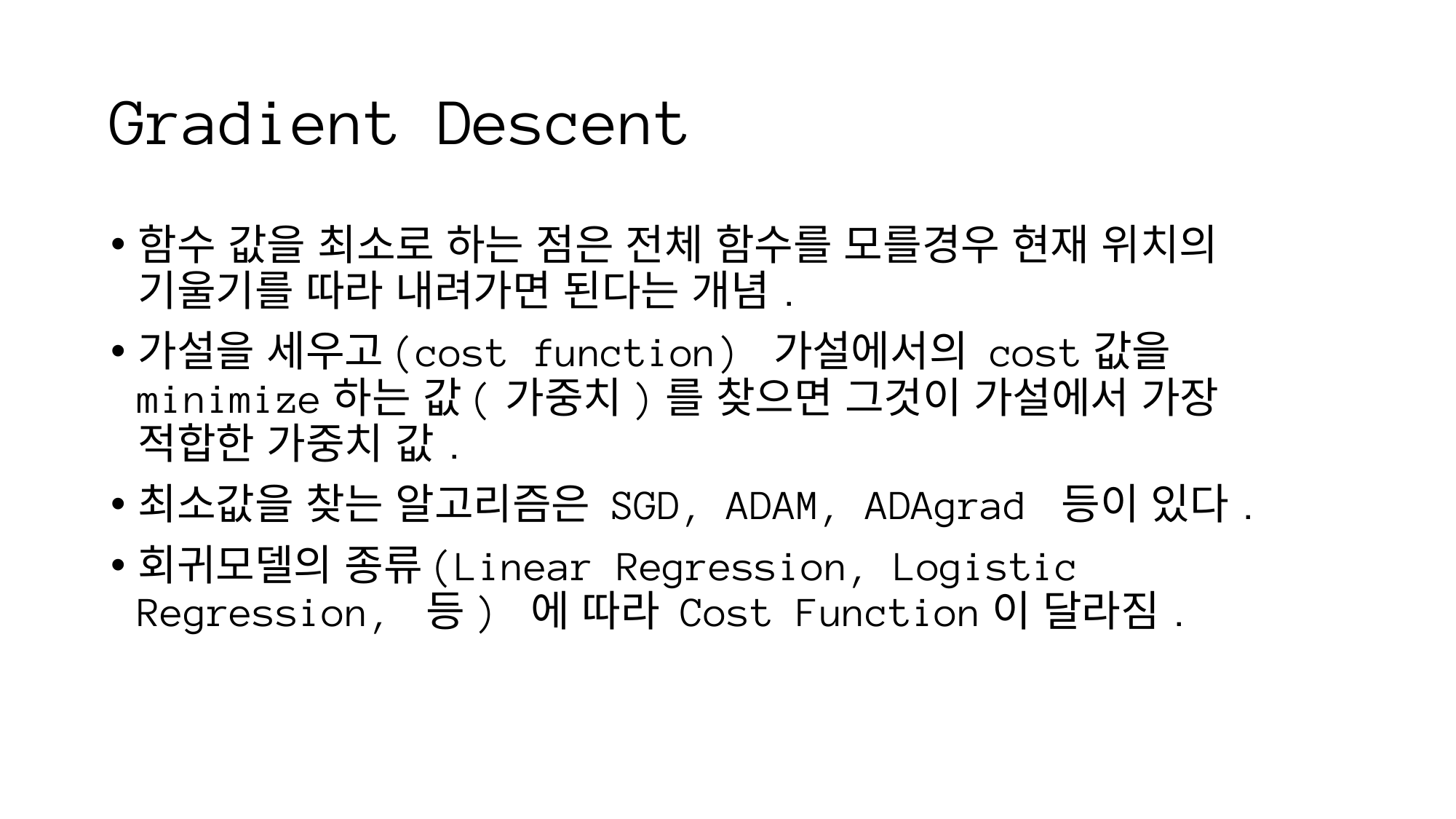

# Gradient Descent
함수 값을 최소로 하는 점은 전체 함수를 모를경우 현재 위치의 기울기를 따라 내려가면 된다는 개념.
가설을 세우고(cost function) 가설에서의 cost값을 minimize하는 값(가중치)를 찾으면 그것이 가설에서 가장 적합한 가중치 값.
최소값을 찾는 알고리즘은 SGD, ADAM, ADAgrad 등이 있다.
회귀모델의 종류(Linear Regression, Logistic Regression, 등) 에 따라 Cost Function이 달라짐.